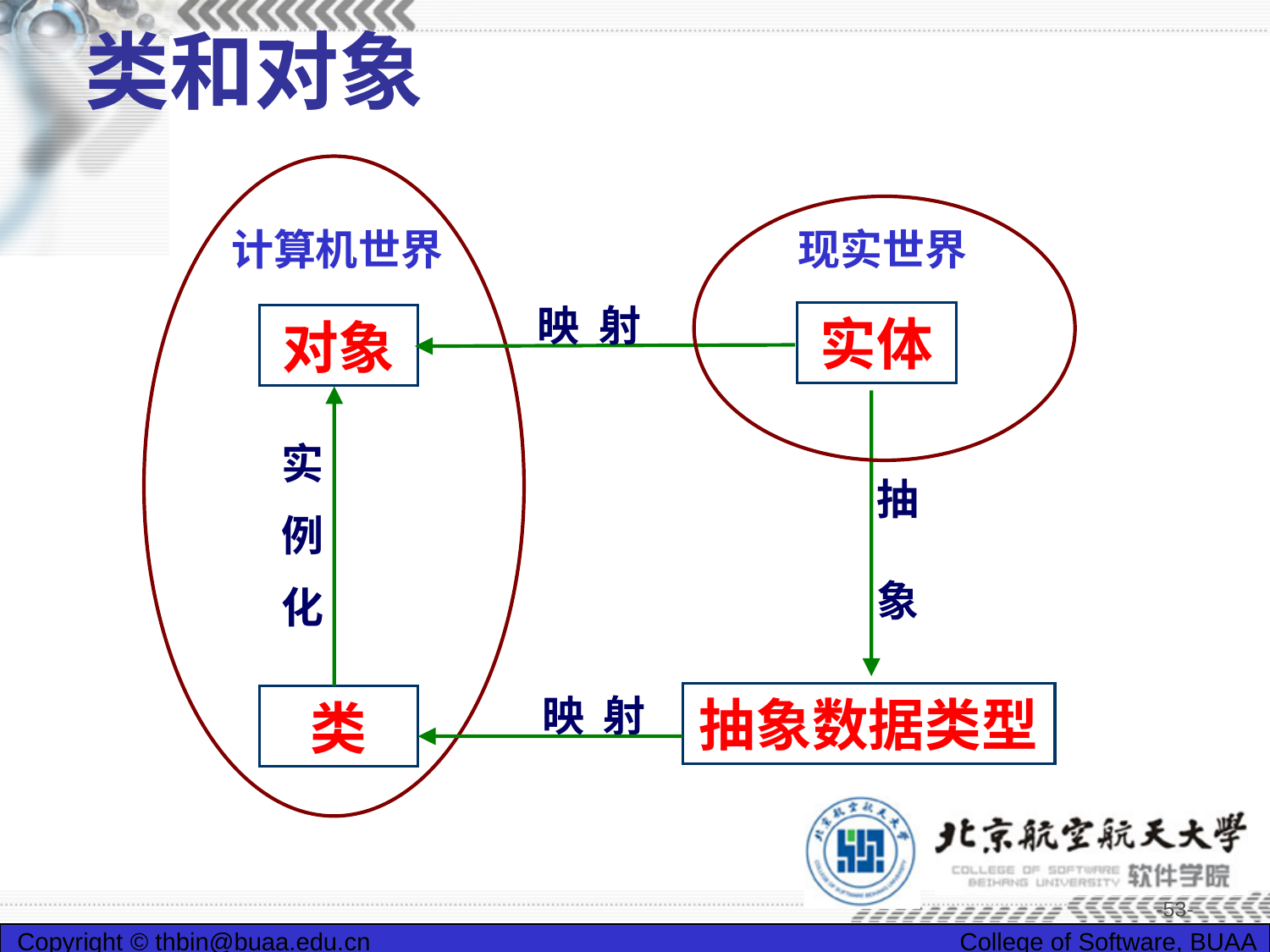

# 类和对象

计算机世界
现实世界
映  射
实体
对象

实
例
化
抽   象
映  射
抽象数据类型
类

-53-